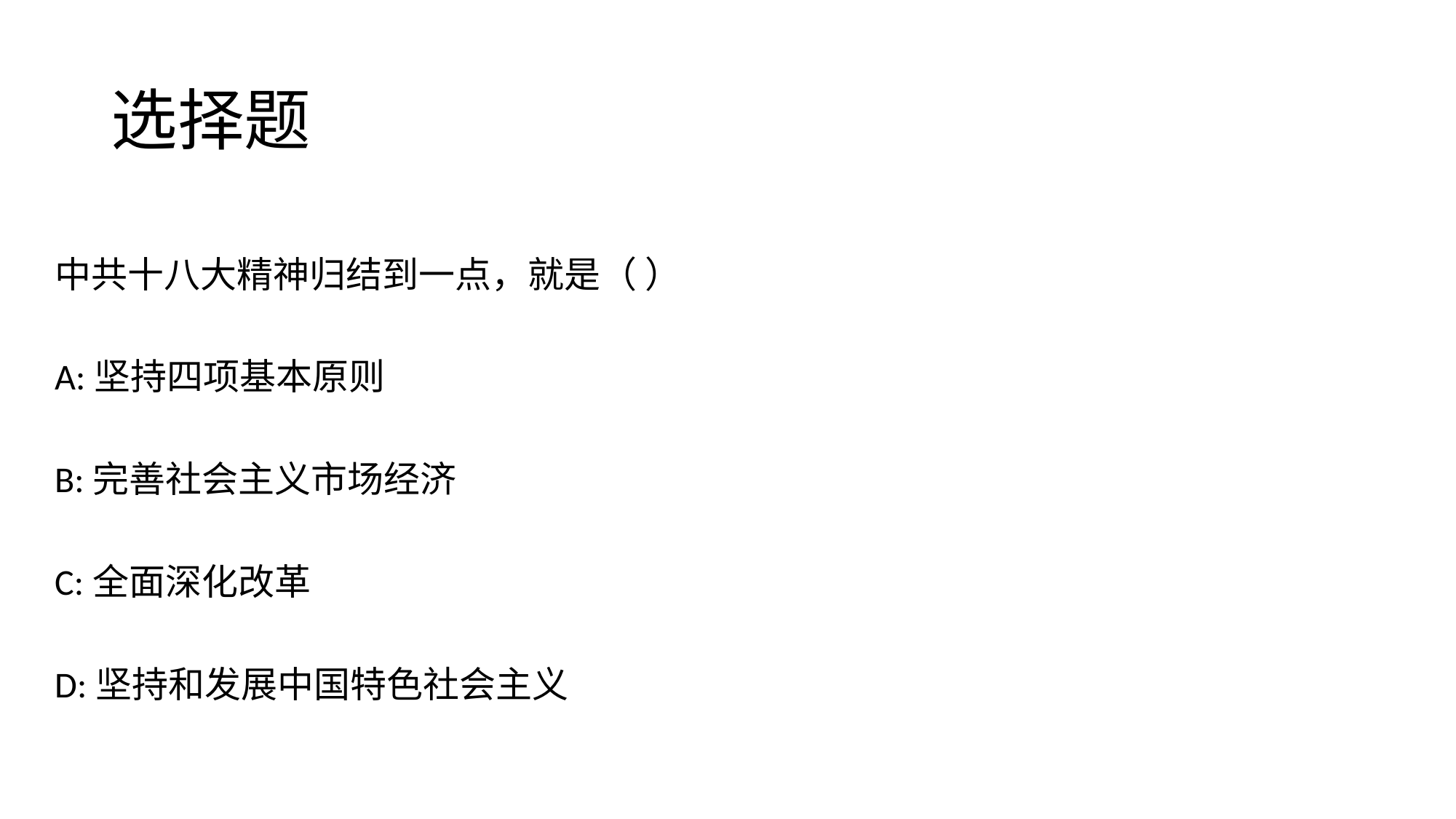

# 选择题
中共十八大精神归结到一点，就是（ ）
A:坚持四项基本原则
B:完善社会主义市场经济
C:全面深化改革
D:坚持和发展中国特色社会主义